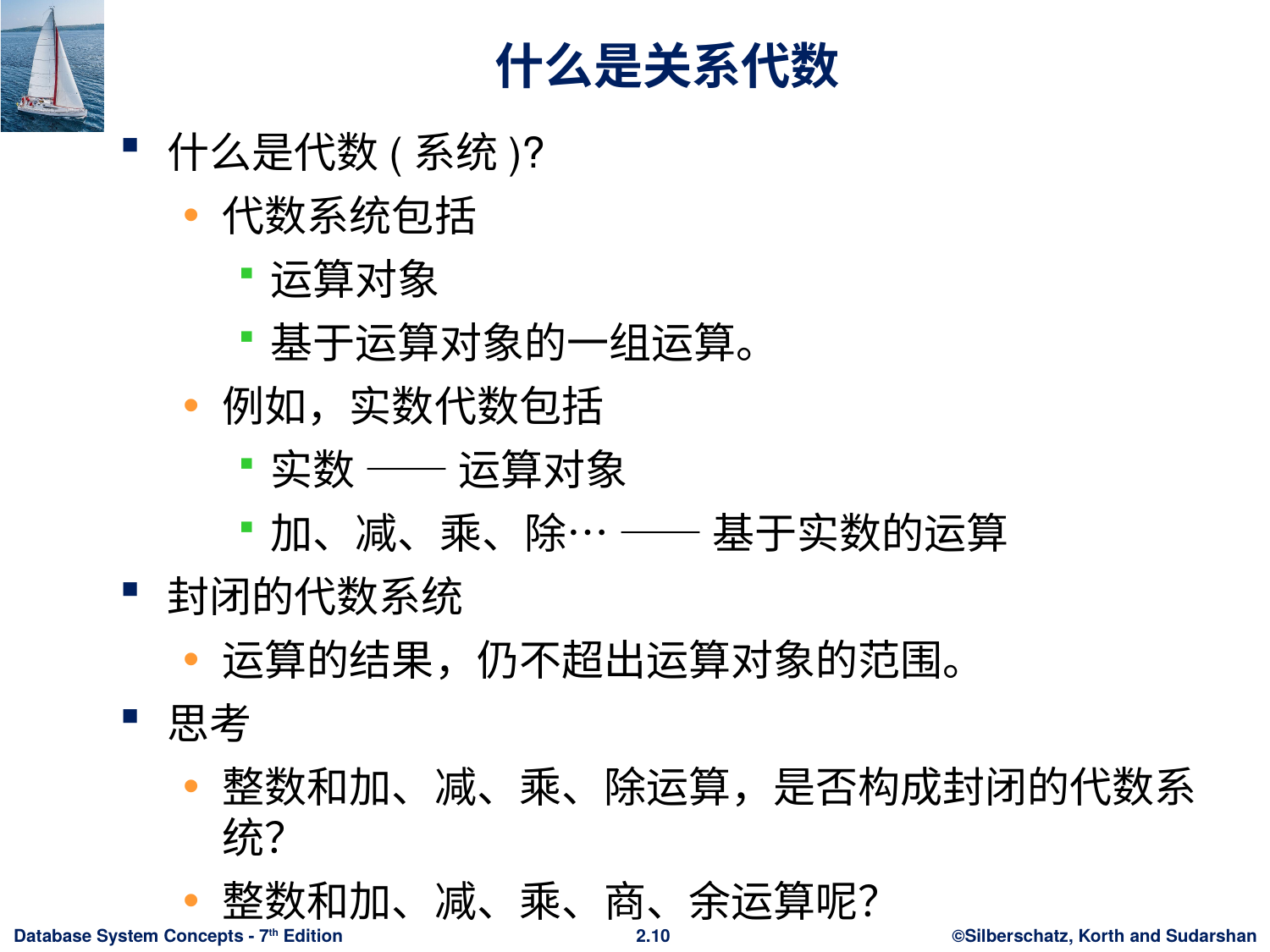

# 什么是关系代数
什么是代数(系统)?
代数系统包括
运算对象
基于运算对象的一组运算。
例如，实数代数包括
实数 —— 运算对象
加、减、乘、除… —— 基于实数的运算
封闭的代数系统
运算的结果，仍不超出运算对象的范围。
思考
整数和加、减、乘、除运算，是否构成封闭的代数系统？
整数和加、减、乘、商、余运算呢？